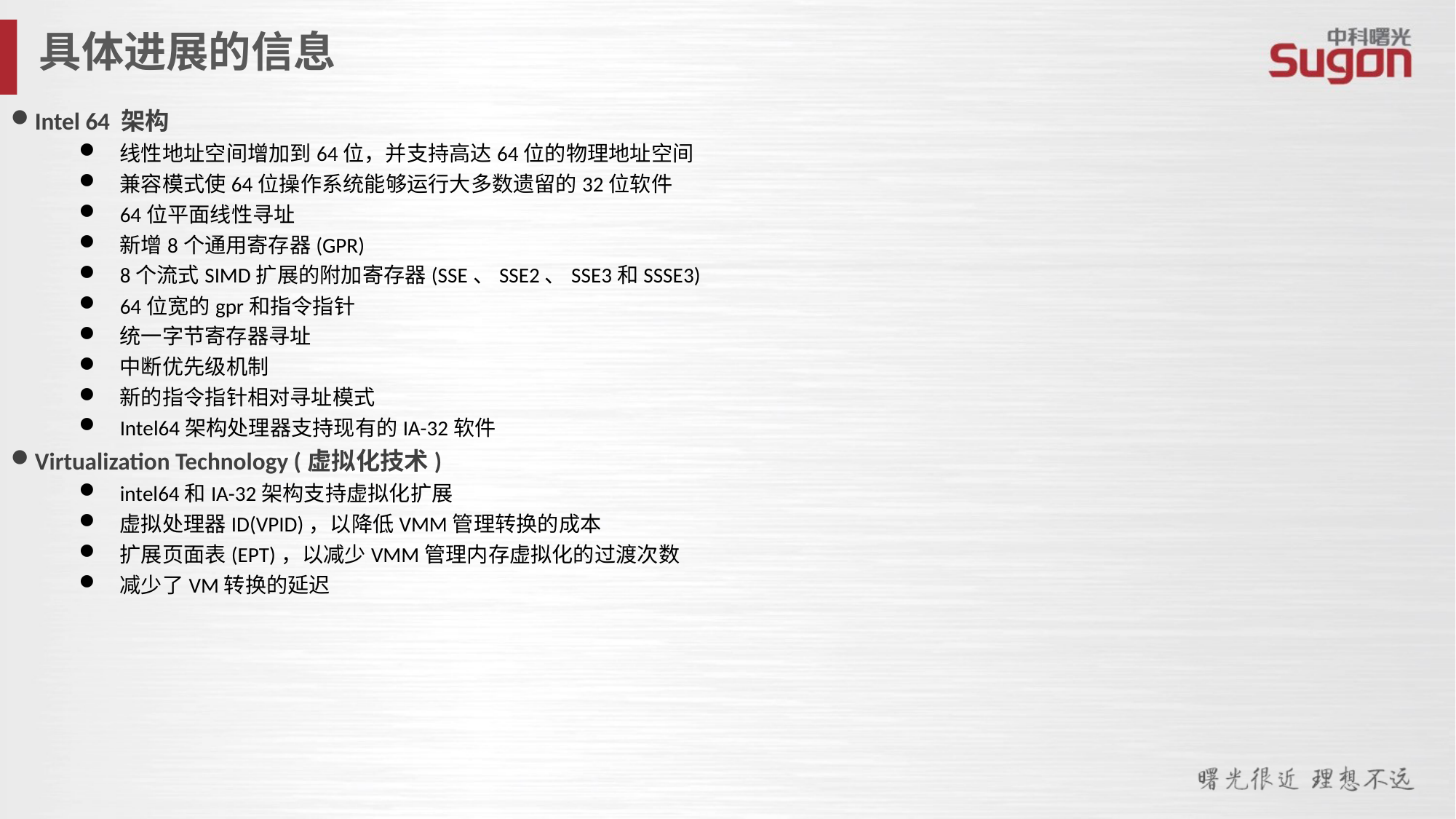

具体进展的信息
Intel 64 架构
线性地址空间增加到64位，并支持高达64位的物理地址空间
兼容模式使64位操作系统能够运行大多数遗留的32位软件
64位平面线性寻址
新增8个通用寄存器(GPR)
8个流式SIMD扩展的附加寄存器(SSE、SSE2、SSE3和SSSE3)
64位宽的gpr和指令指针
统一字节寄存器寻址
中断优先级机制
新的指令指针相对寻址模式
Intel64架构处理器支持现有的IA-32软件
Virtualization Technology (虚拟化技术)
intel64和IA-32架构支持虚拟化扩展
虚拟处理器ID(VPID)，以降低VMM管理转换的成本
扩展页面表(EPT)，以减少VMM管理内存虚拟化的过渡次数
减少了VM转换的延迟